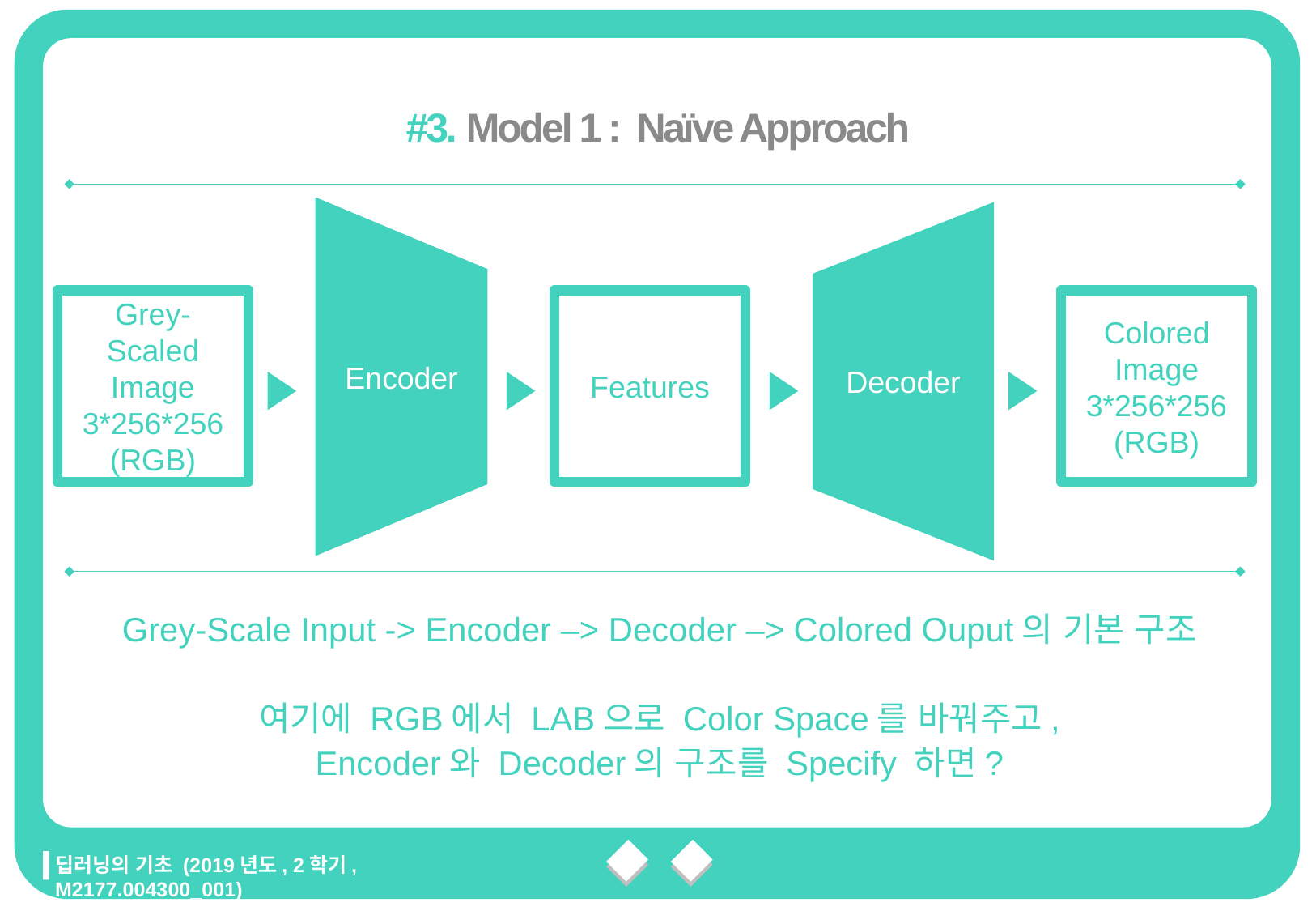

#3. Model 1 :  Naïve Approach
Grey-Scaled
Image
3*256*256
(RGB)
Encoder
Features
Decoder
Colored
Image
3*256*256
(RGB)

Grey-Scale Input -> Encoder –> Decoder –> Colored Ouput의 기본 구조

여기에 RGB에서 LAB으로 Color Space를 바꿔주고,
Encoder와 Decoder의 구조를 Specify 하면?